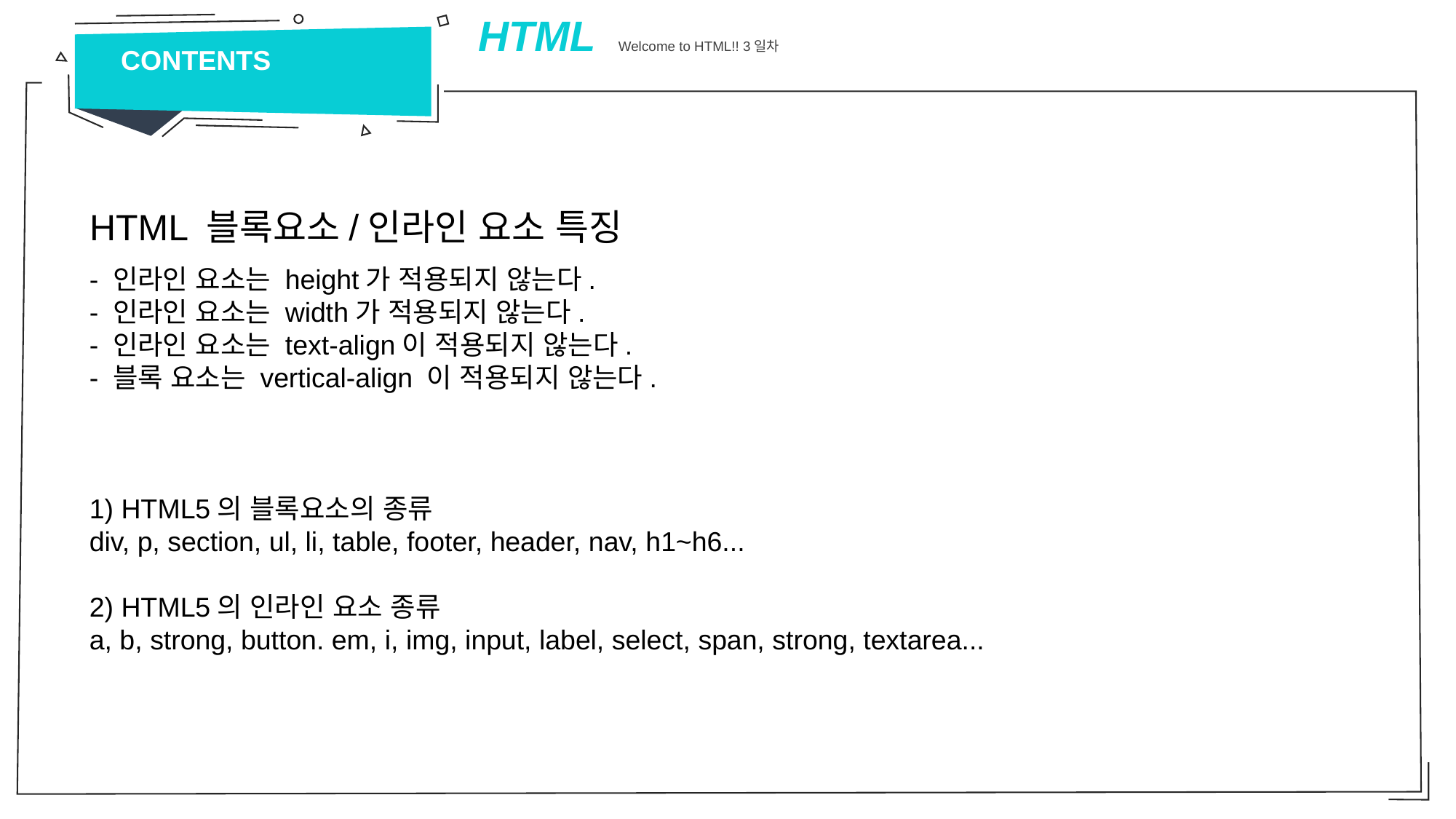

HTML  Welcome to HTML!! 3일차

CONTENTS

HTML 블록요소/인라인 요소 특징
- 인라인 요소는 height가 적용되지 않는다.
- 인라인 요소는 width가 적용되지 않는다.
- 인라인 요소는 text-align이 적용되지 않는다.
- 블록 요소는 vertical-align 이 적용되지 않는다.

1) HTML5의 블록요소의 종류
div, p, section, ul, li, table, footer, header, nav, h1~h6...

2) HTML5의 인라인 요소 종류
a, b, strong, button. em, i, img, input, label, select, span, strong, textarea...